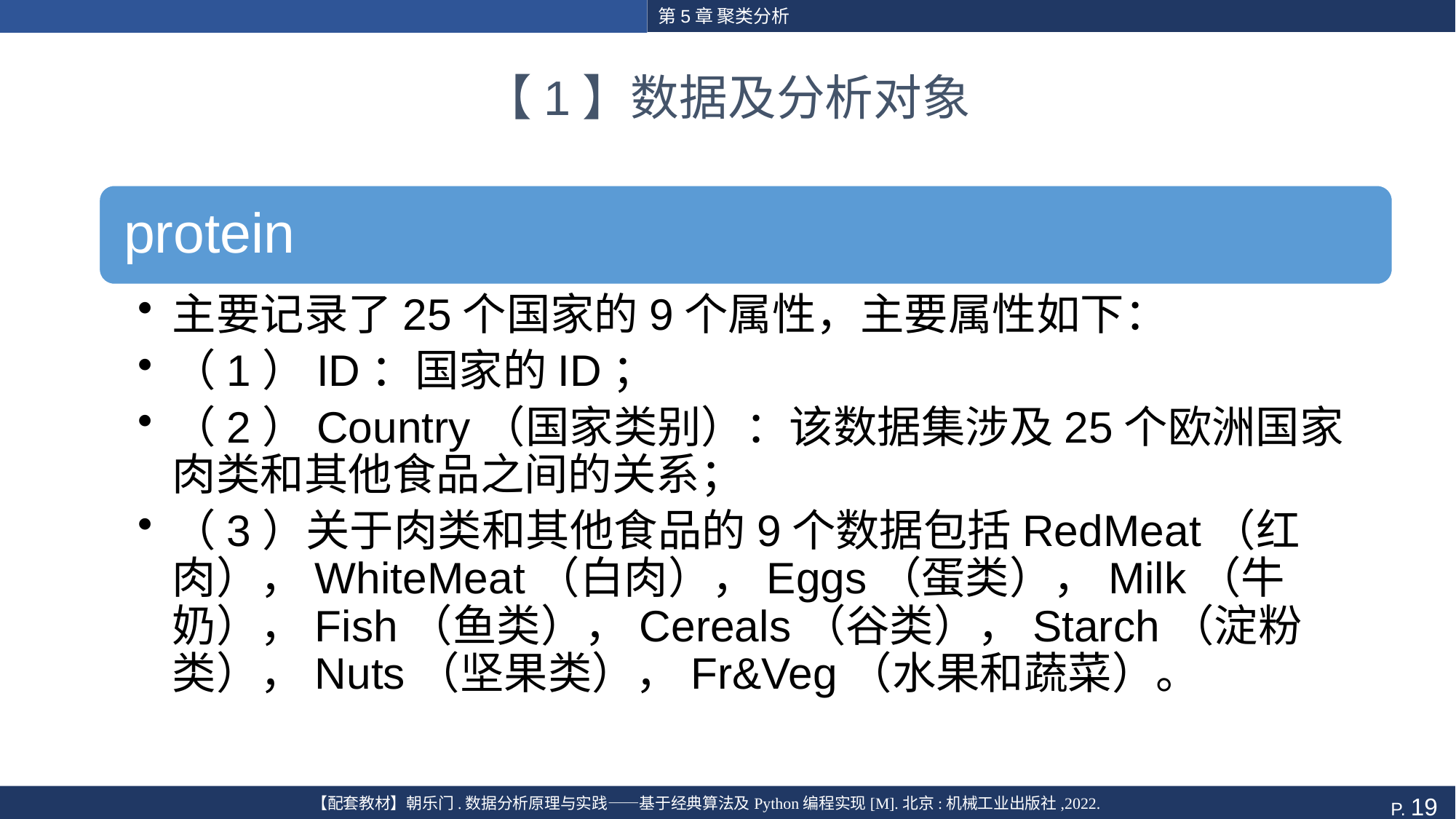

# 【1】数据及分析对象
protein
主要记录了25个国家的9个属性，主要属性如下：
（1）ID：国家的ID；
（2）Country（国家类别）：该数据集涉及25个欧洲国家肉类和其他食品之间的关系；
（3）关于肉类和其他食品的9个数据包括RedMeat（红肉），WhiteMeat（白肉），Eggs（蛋类），Milk（牛奶），Fish（鱼类），Cereals（谷类），Starch（淀粉类），Nuts（坚果类），Fr&Veg（水果和蔬菜）。